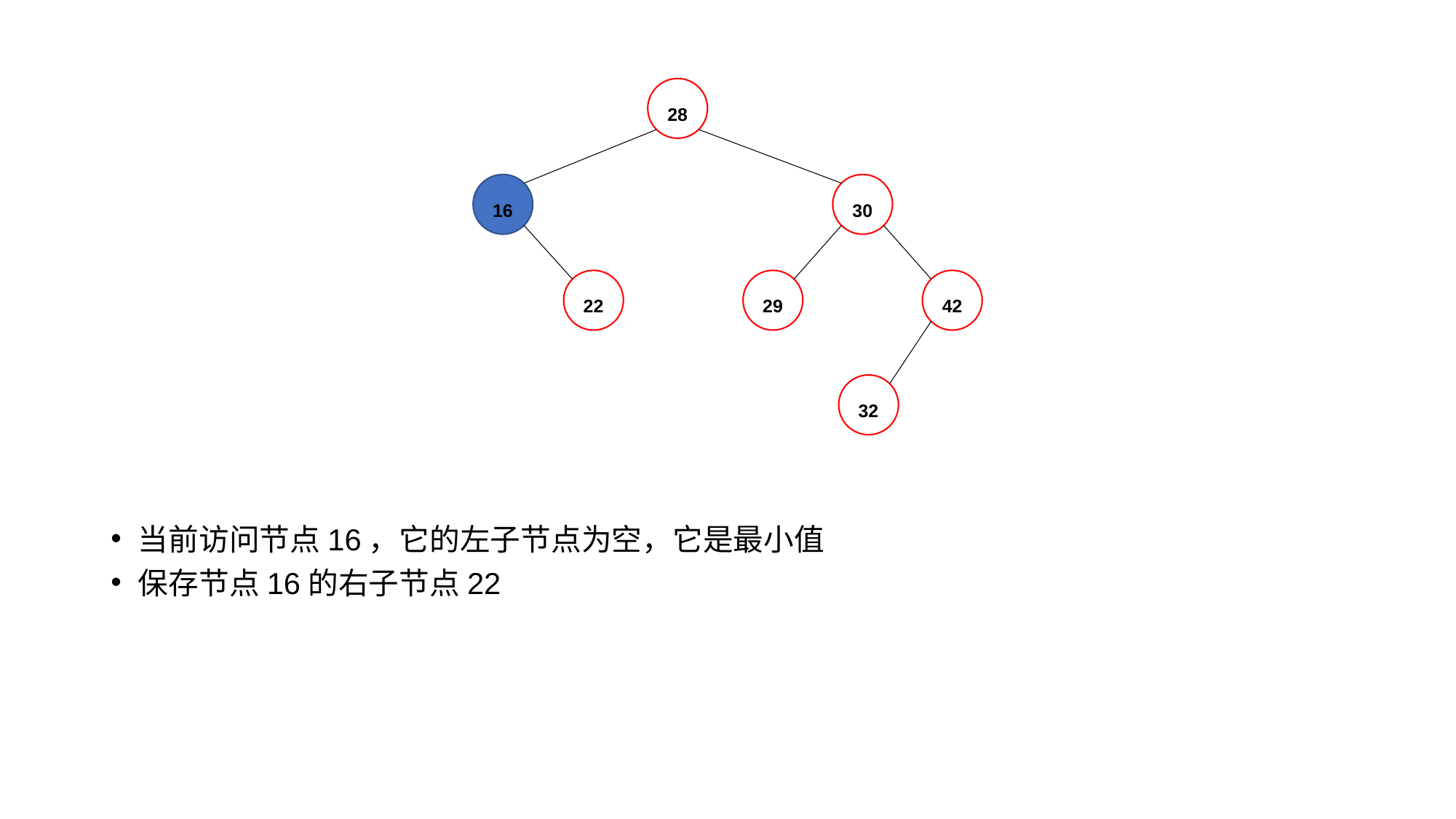

28
16
30
22
29
42
32

当前访问节点16，它的左子节点为空，它是最小值
保存节点16的右子节点22